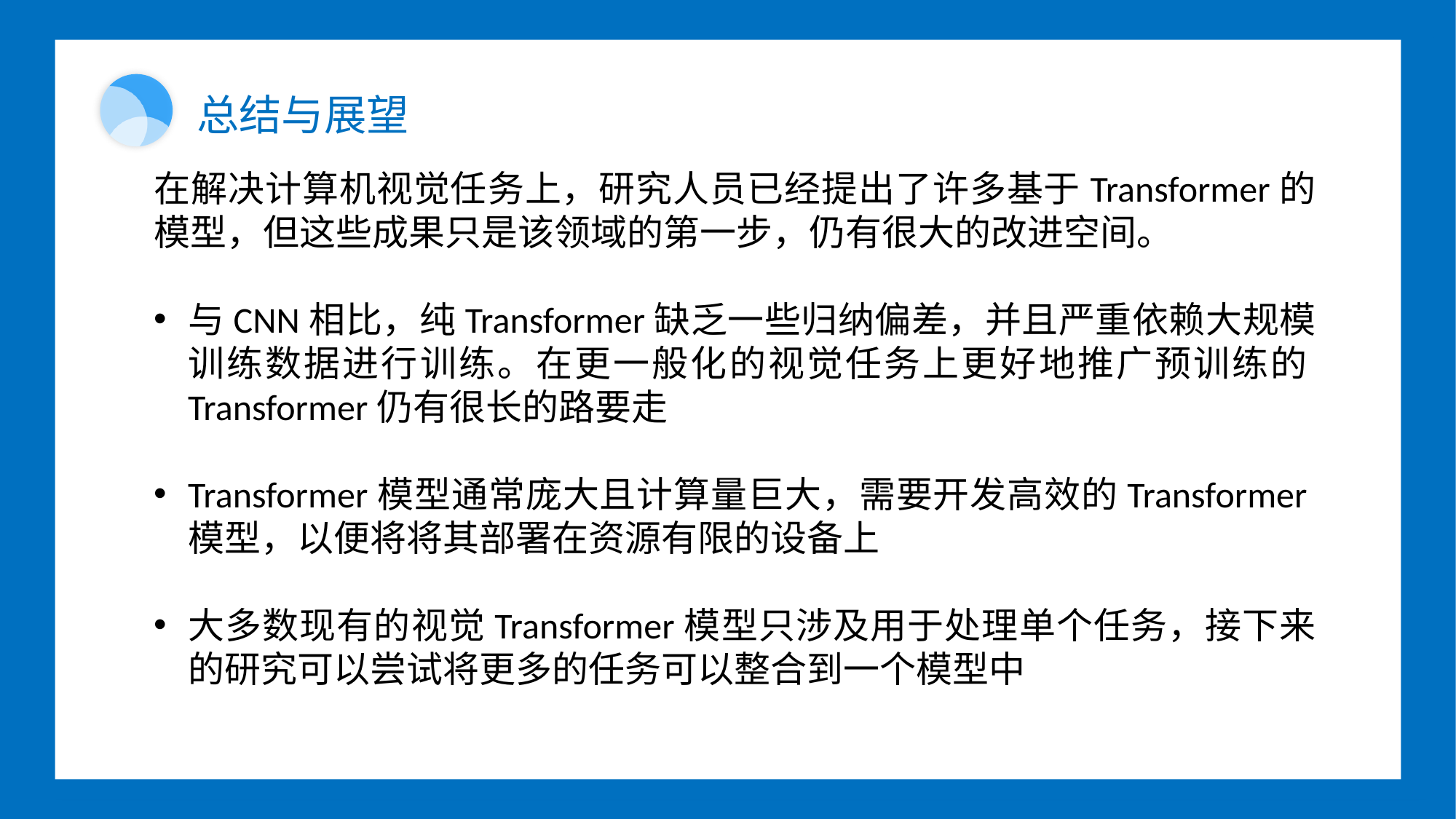

总结与展望
在解决计算机视觉任务上，研究人员已经提出了许多基于Transformer的模型，但这些成果只是该领域的第一步，仍有很大的改进空间。

与CNN相比，纯Transformer缺乏一些归纳偏差，并且严重依赖大规模训练数据进行训练。在更一般化的视觉任务上更好地推广预训练的Transformer仍有很长的路要走

Transformer模型通常庞大且计算量巨大，需要开发高效的Transformer模型，以便将将其部署在资源有限的设备上

大多数现有的视觉Transformer模型只涉及用于处理单个任务，接下来的研究可以尝试将更多的任务可以整合到一个模型中